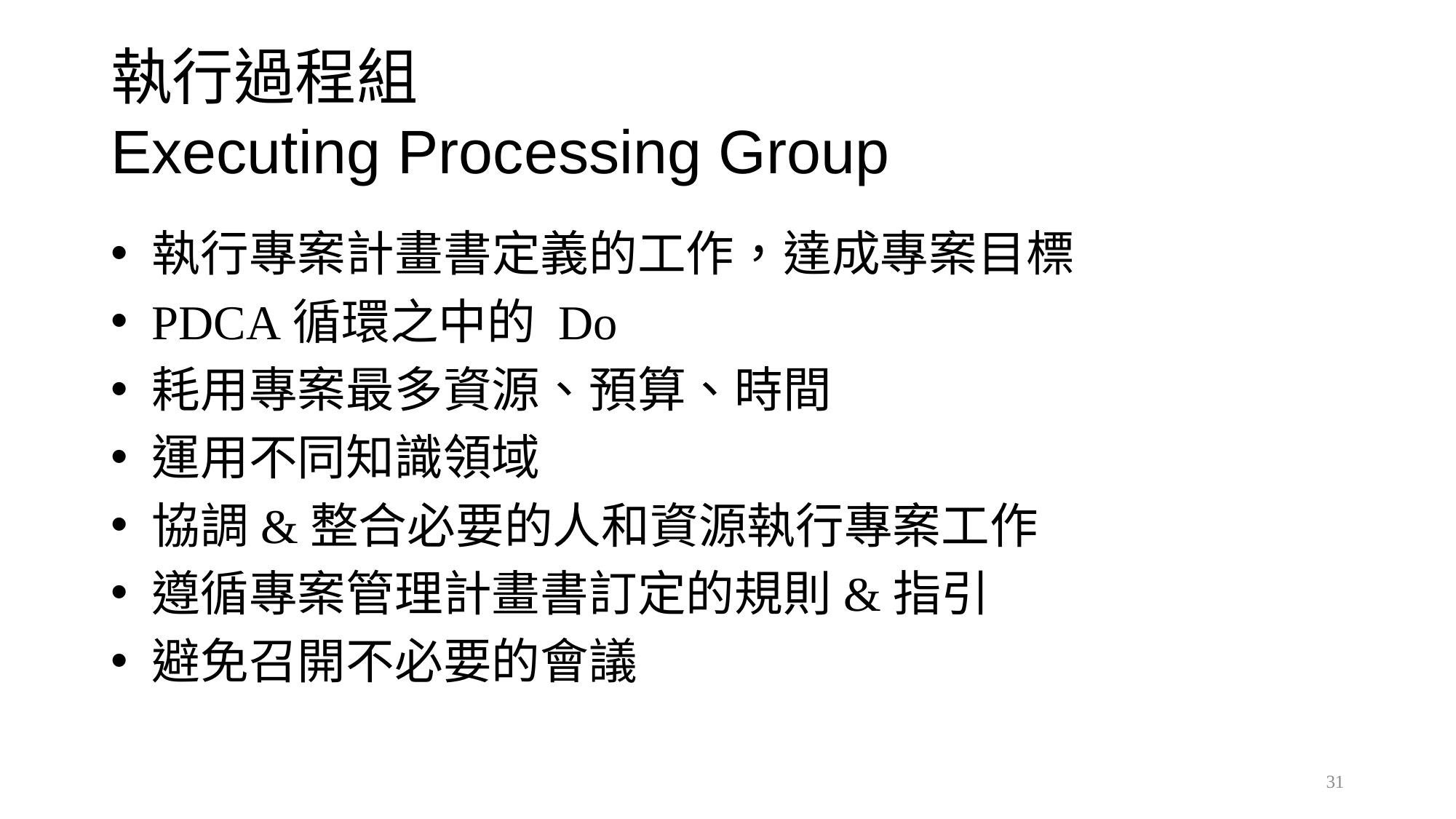

# 執行過程組 Executing Processing Group
執行專案計畫書定義的工作，達成專案目標
PDCA循環之中的 Do
耗用專案最多資源、預算、時間
運用不同知識領域
協調&整合必要的人和資源執行專案工作
遵循專案管理計畫書訂定的規則&指引
避免召開不必要的會議

31